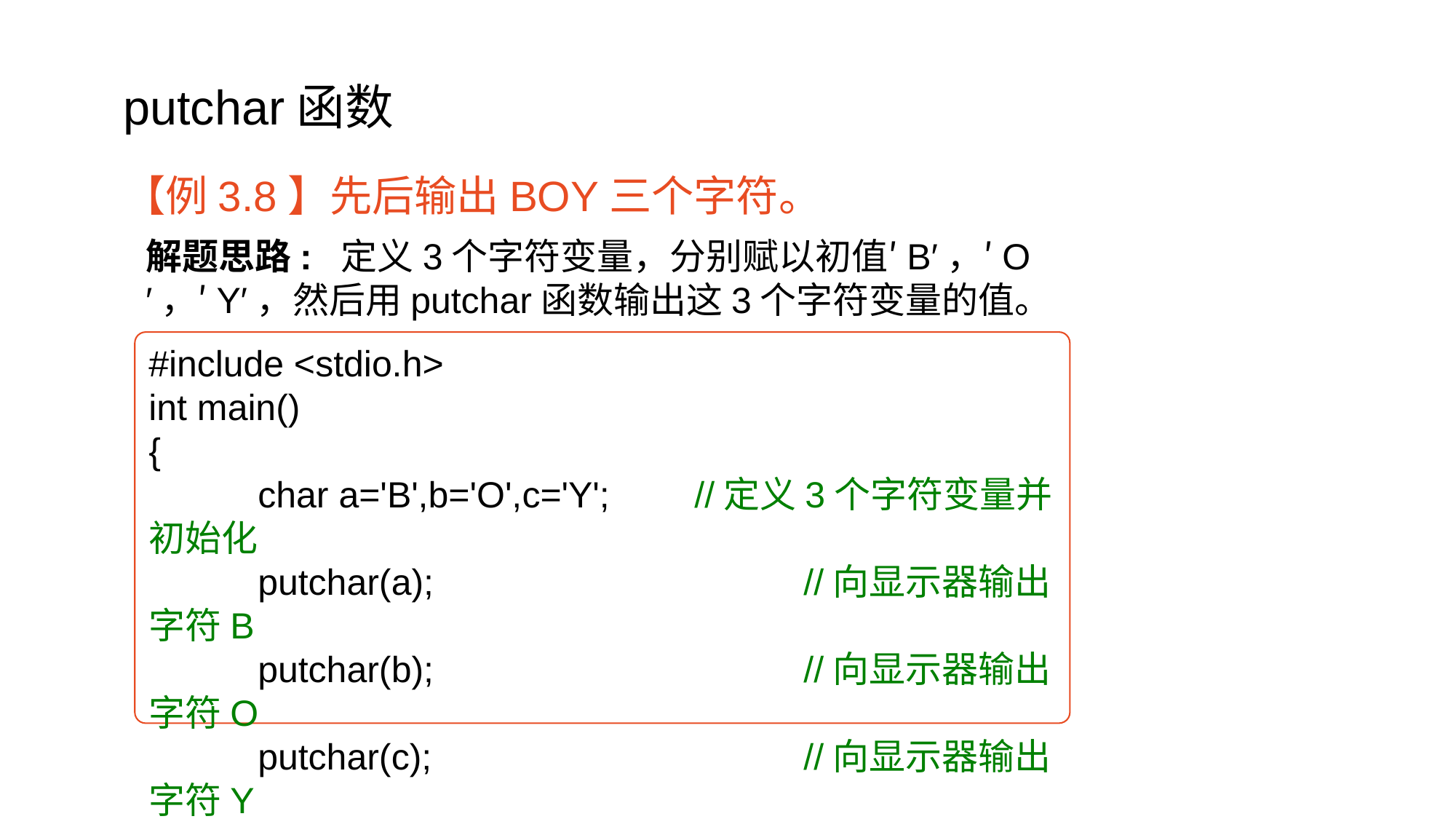

# putchar函数
【例3.8】先后输出BOY三个字符。
解题思路:  定义3个字符变量，分别赋以初值′B′，′O′，′Y′，然后用putchar函数输出这3个字符变量的值。
#include <stdio.h>
int main()
{
	char a='B',b='O',c='Y';	//定义3个字符变量并初始化
	putchar(a);				//向显示器输出字符B
	putchar(b);				//向显示器输出字符O
	putchar(c);				//向显示器输出字符Y
	putchar ('\n');			//向显示器输出一个换行符
	return 0;
}